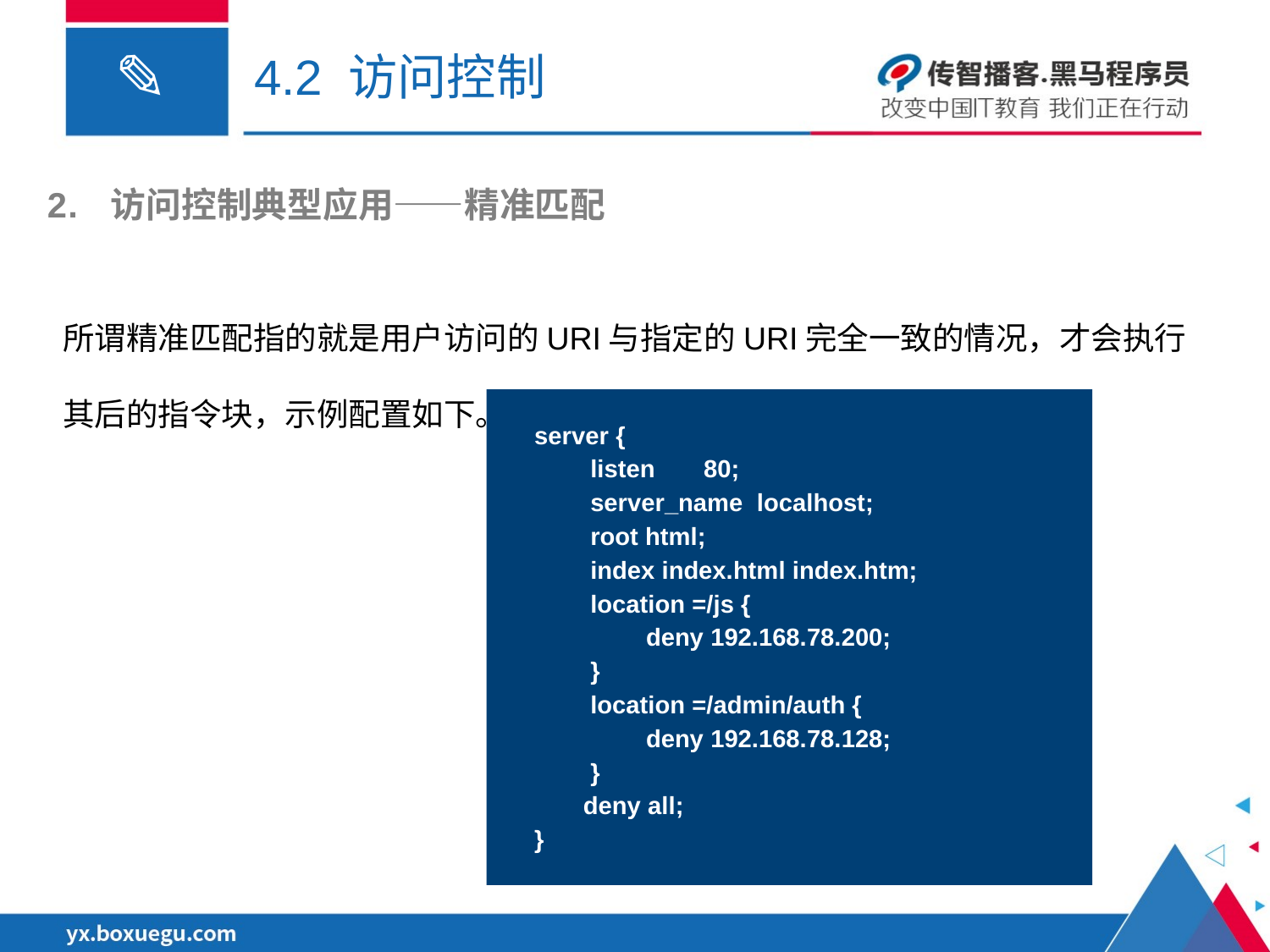

# 4.2 访问控制
访问控制典型应用——精准匹配
所谓精准匹配指的就是用户访问的URI与指定的URI完全一致的情况，才会执行其后的指令块，示例配置如下。

server {
        listen       80;
        server_name  localhost;
        root html;
        index index.html index.htm;
        location =/js {
                deny 192.168.78.200;
        }
        location =/admin/auth {
                deny 192.168.78.128;
        }
       deny all;
}